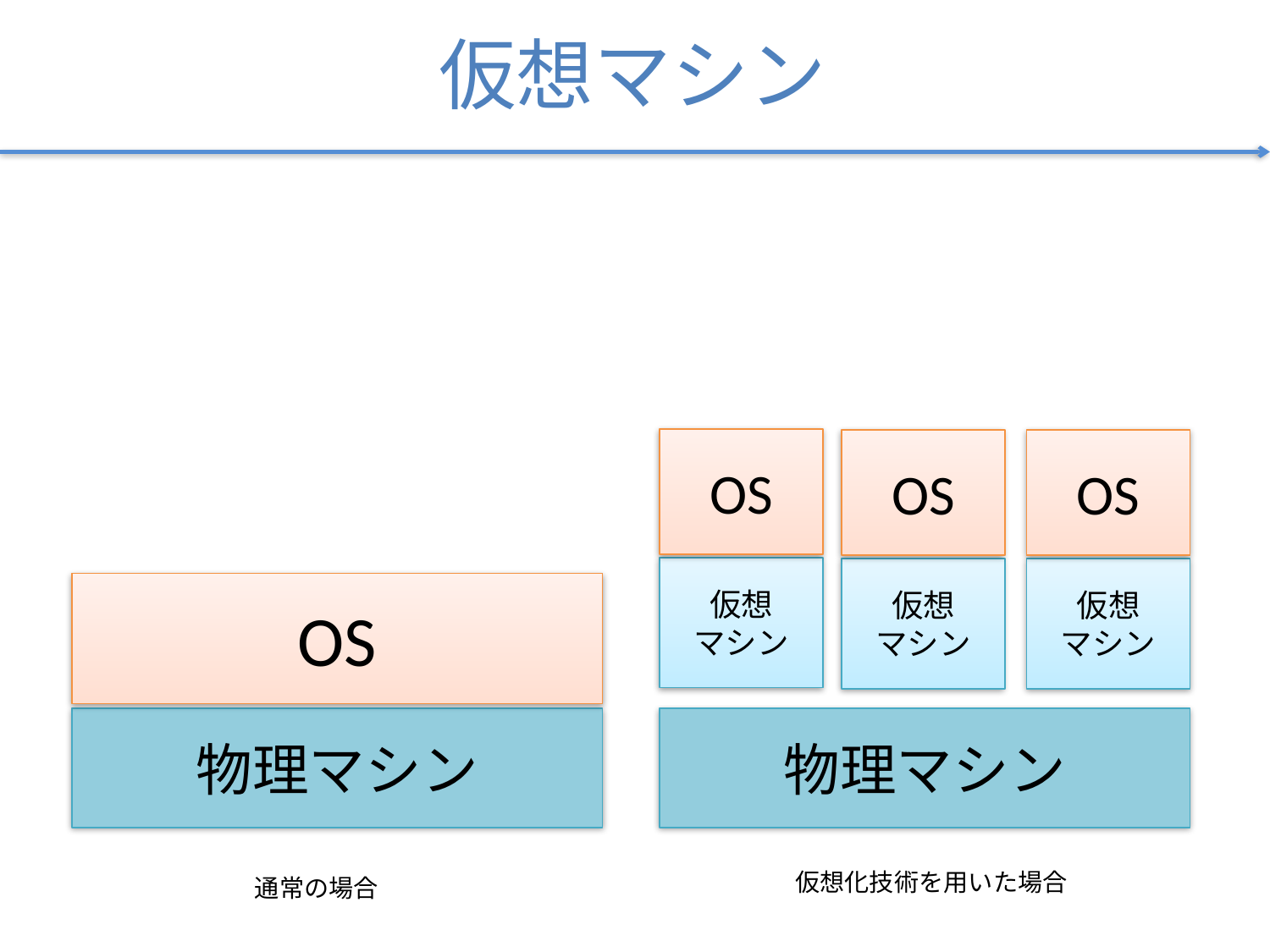

# 仮想マシン
OS
OS
OS
仮想
マシン
仮想
マシン
仮想
マシン
OS
物理マシン
物理マシン
仮想化技術を用いた場合
通常の場合